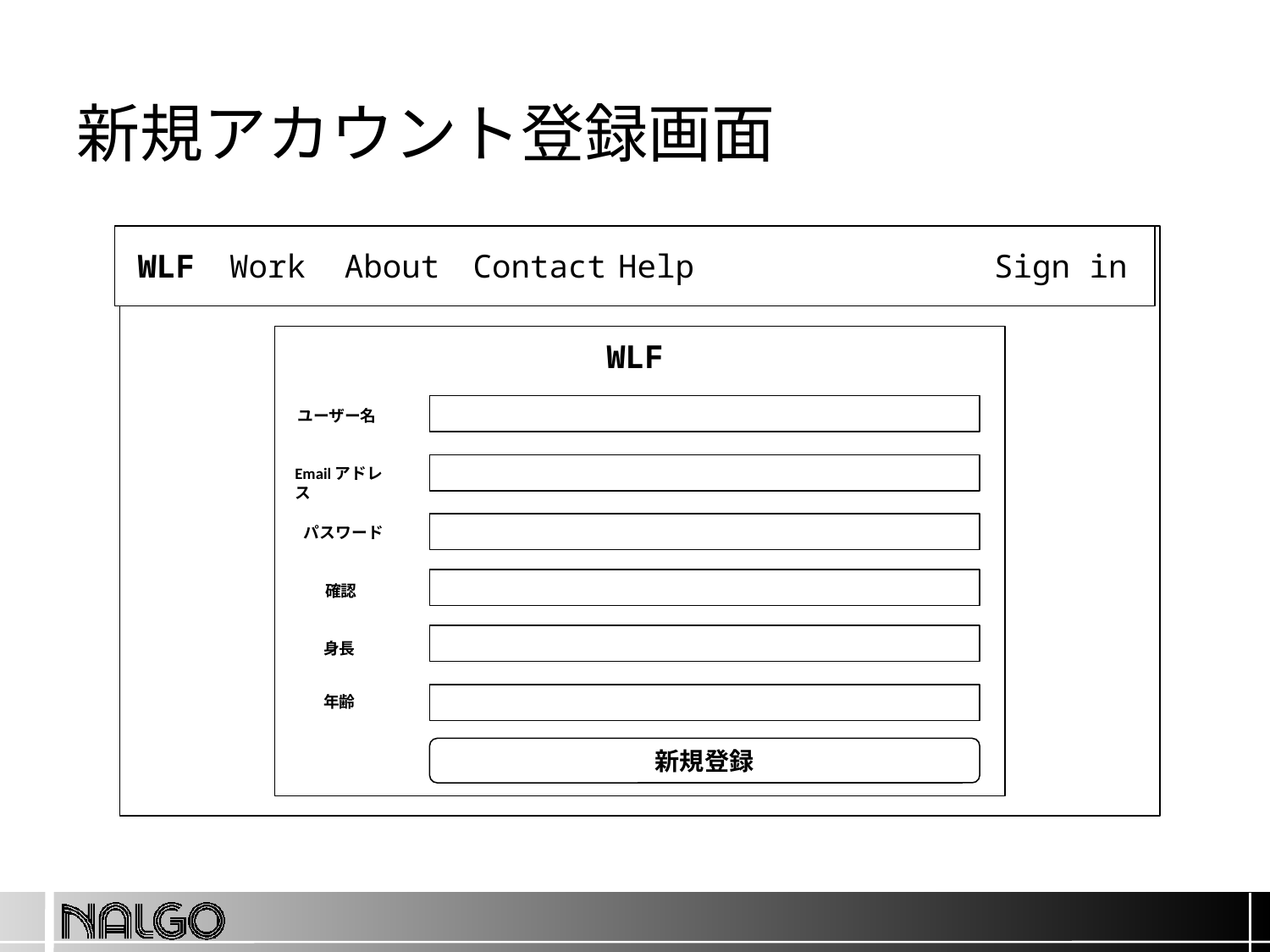

# 新規アカウント登録画面

WLF
Work
Contact
Help
Sign in
About

WLF

ユーザー名

Emailアドレス

パスワード

確認

身長

年齢
新規登録